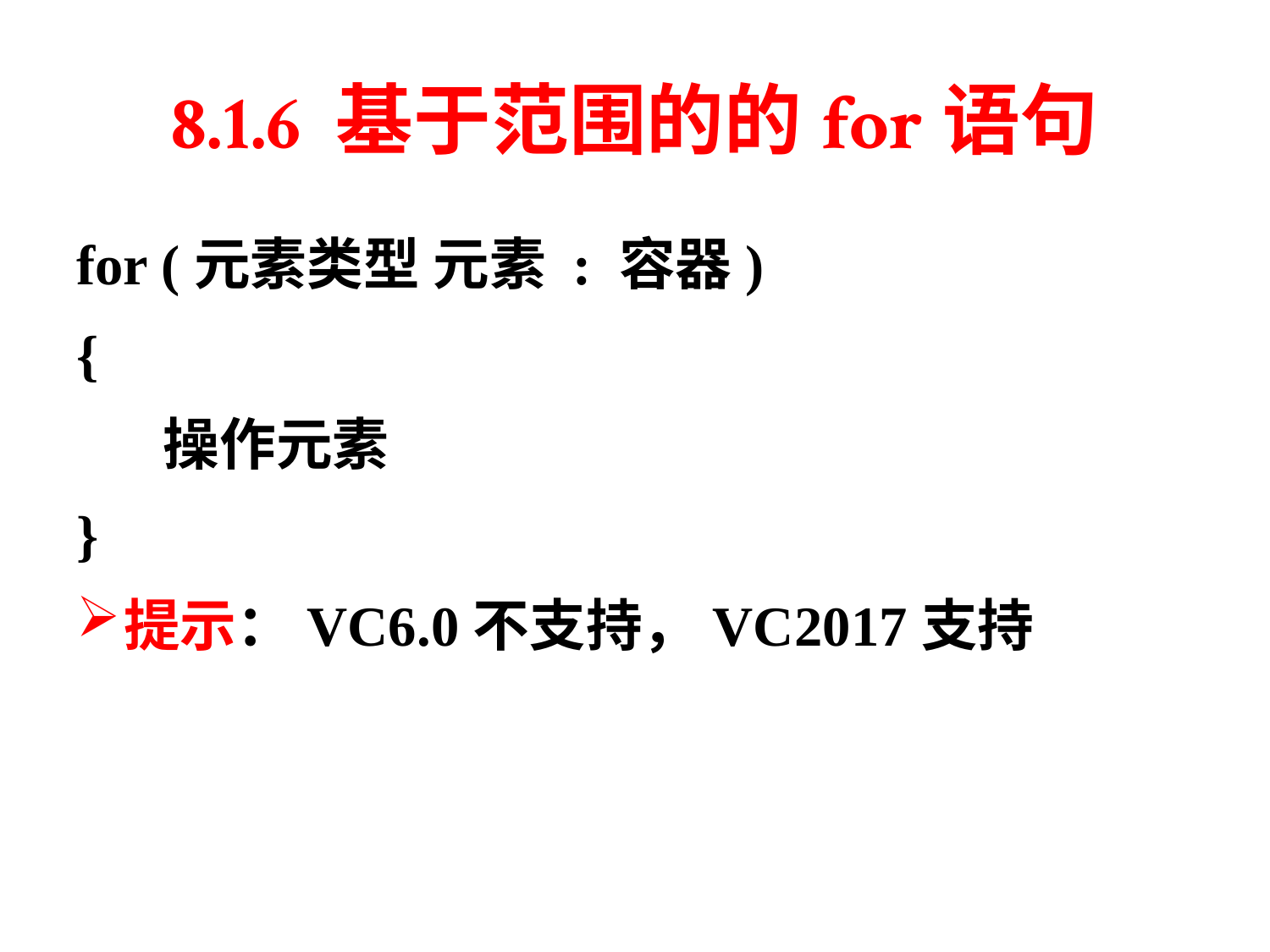

# 8.1.6 基于范围的的for语句
for (元素类型 元素 : 容器)
{
	  操作元素
}
提示：VC6.0不支持，VC2017支持